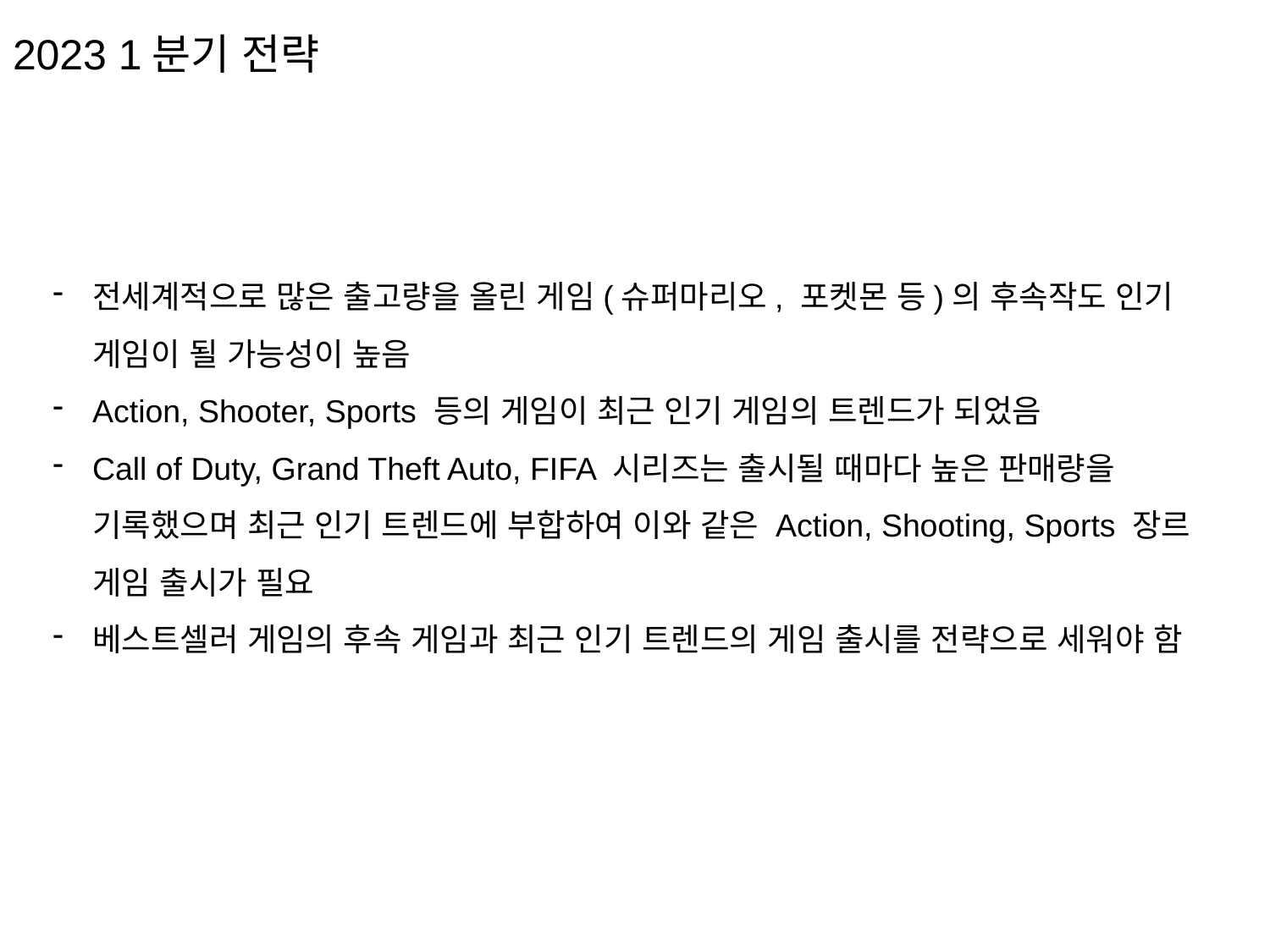

# 2023 1분기 전략
전세계적으로 많은 출고량을 올린 게임(슈퍼마리오, 포켓몬 등)의 후속작도 인기 게임이 될 가능성이 높음
Action, Shooter, Sports 등의 게임이 최근 인기 게임의 트렌드가 되었음
Call of Duty, Grand Theft Auto, FIFA 시리즈는 출시될 때마다 높은 판매량을 기록했으며 최근 인기 트렌드에 부합하여 이와 같은 Action, Shooting, Sports 장르 게임 출시가 필요
베스트셀러 게임의 후속 게임과 최근 인기 트렌드의 게임 출시를 전략으로 세워야 함